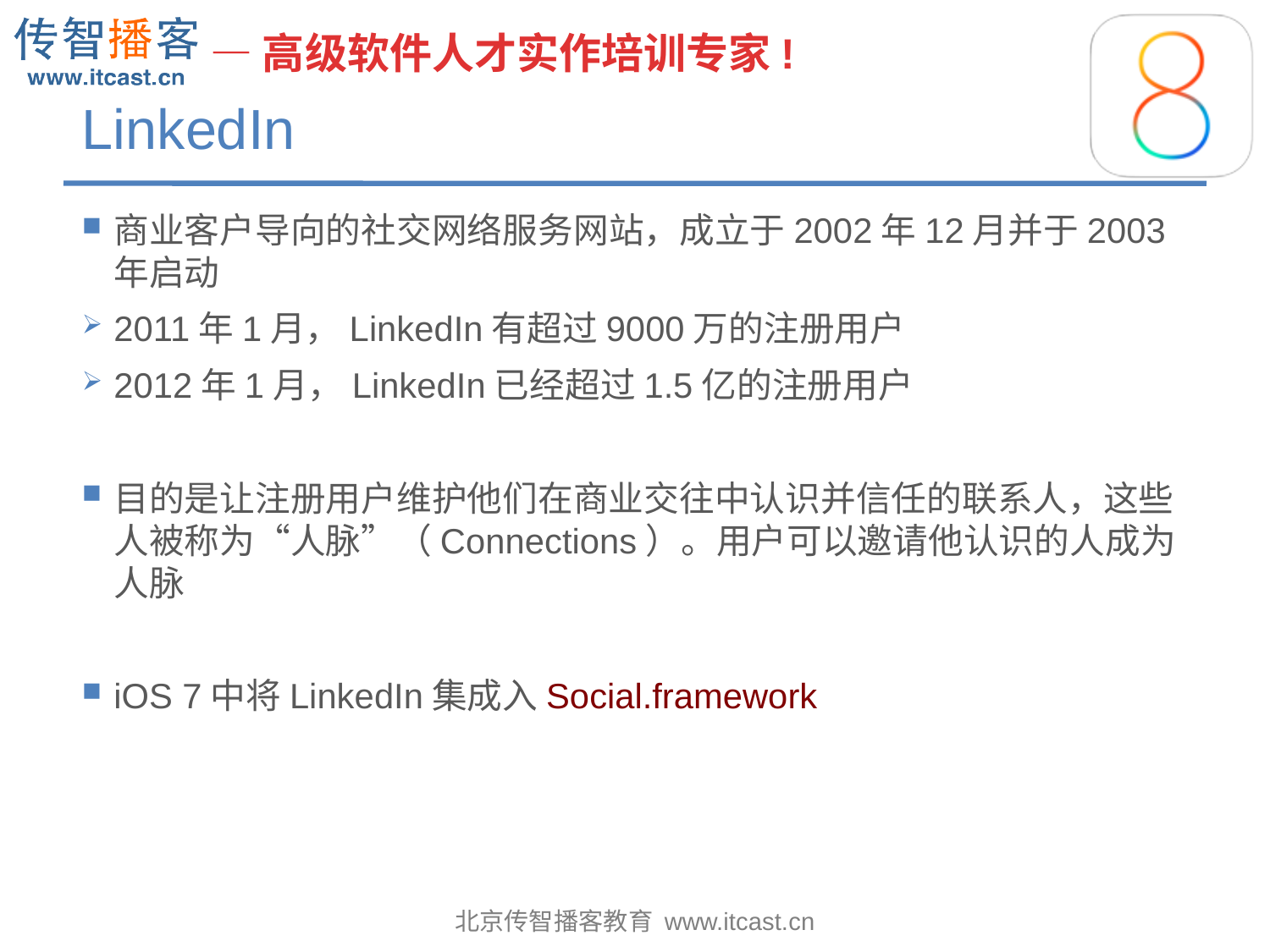

# LinkedIn
商业客户导向的社交网络服务网站，成立于2002年12月并于2003年启动
2011年1月，LinkedIn有超过9000万的注册用户
2012年1月，LinkedIn已经超过1.5亿的注册用户

目的是让注册用户维护他们在商业交往中认识并信任的联系人，这些人被称为“人脉”（Connections）。用户可以邀请他认识的人成为人脉

iOS 7中将LinkedIn集成入Social.framework